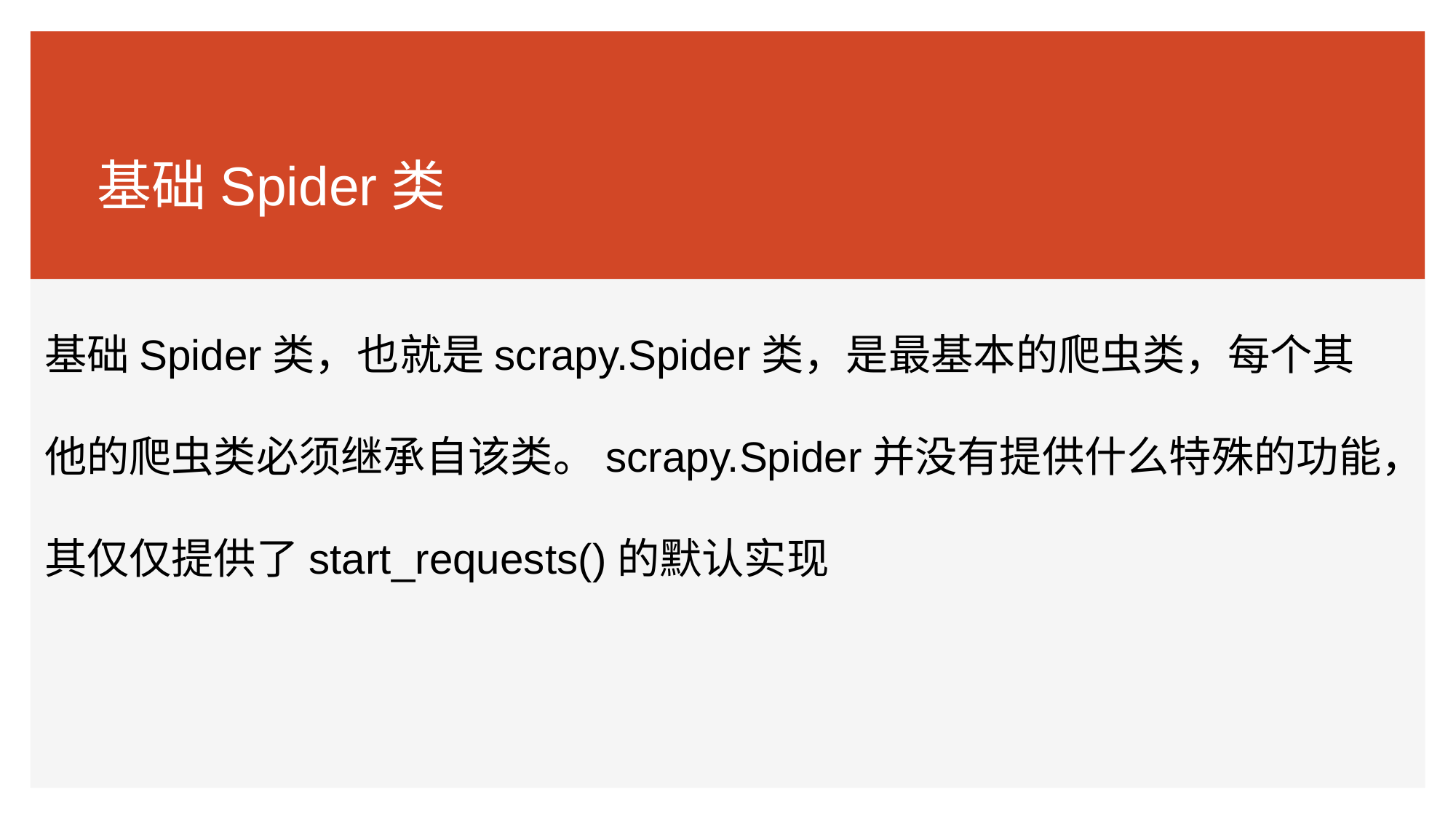

# 基础Spider类
基础Spider类，也就是scrapy.Spider类，是最基本的爬虫类，每个其他的爬虫类必须继承自该类。scrapy.Spider并没有提供什么特殊的功能，其仅仅提供了start_requests()的默认实现